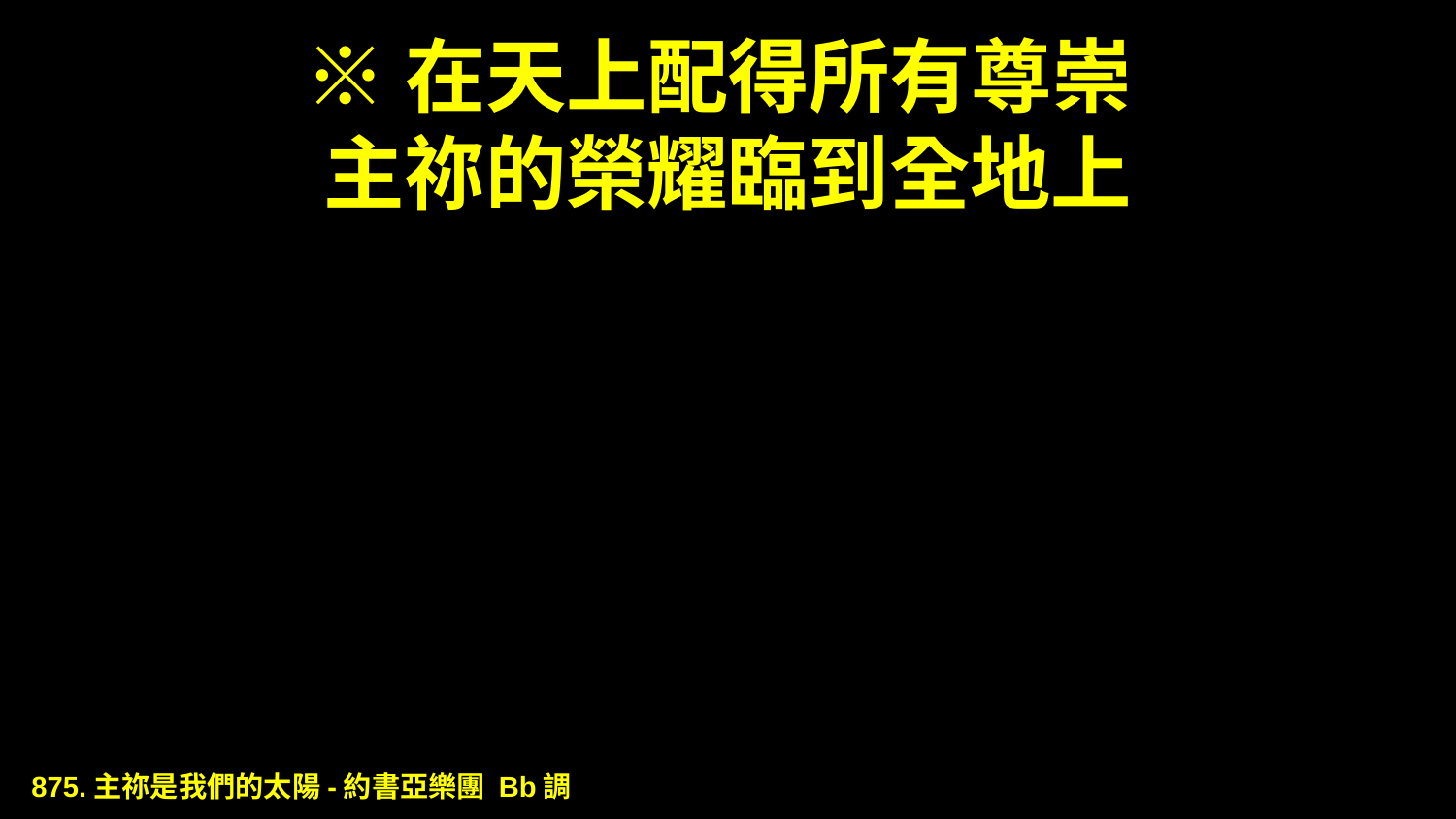

# ※在天上配得所有尊崇 主祢的榮耀臨到全地上
875.主祢是我們的太陽-約書亞樂團 Bb調